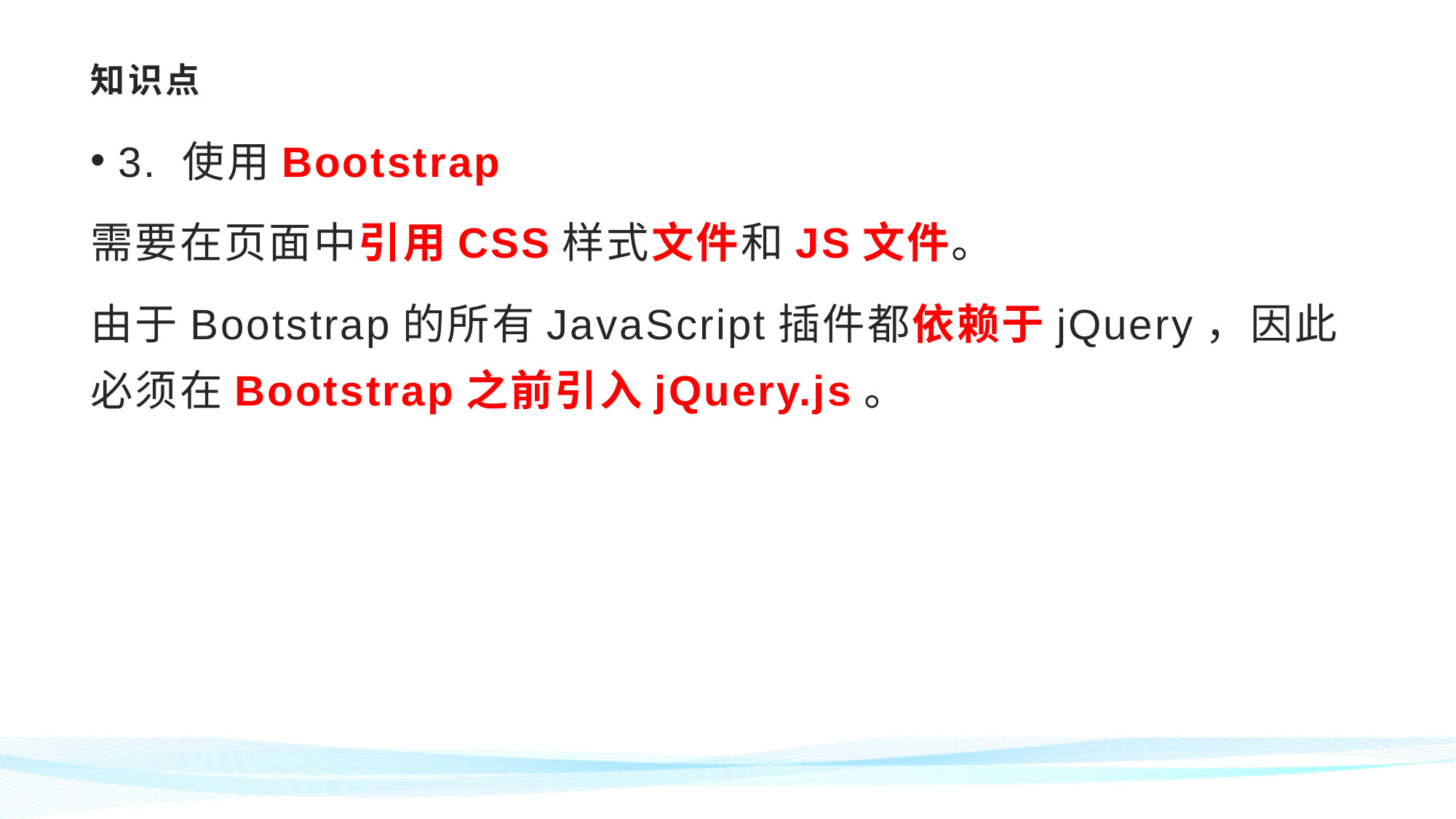

# 知识点
3. 使用Bootstrap
需要在页面中引用CSS样式文件和JS文件。
由于Bootstrap的所有JavaScript插件都依赖于jQuery，因此必须在Bootstrap之前引入jQuery.js。